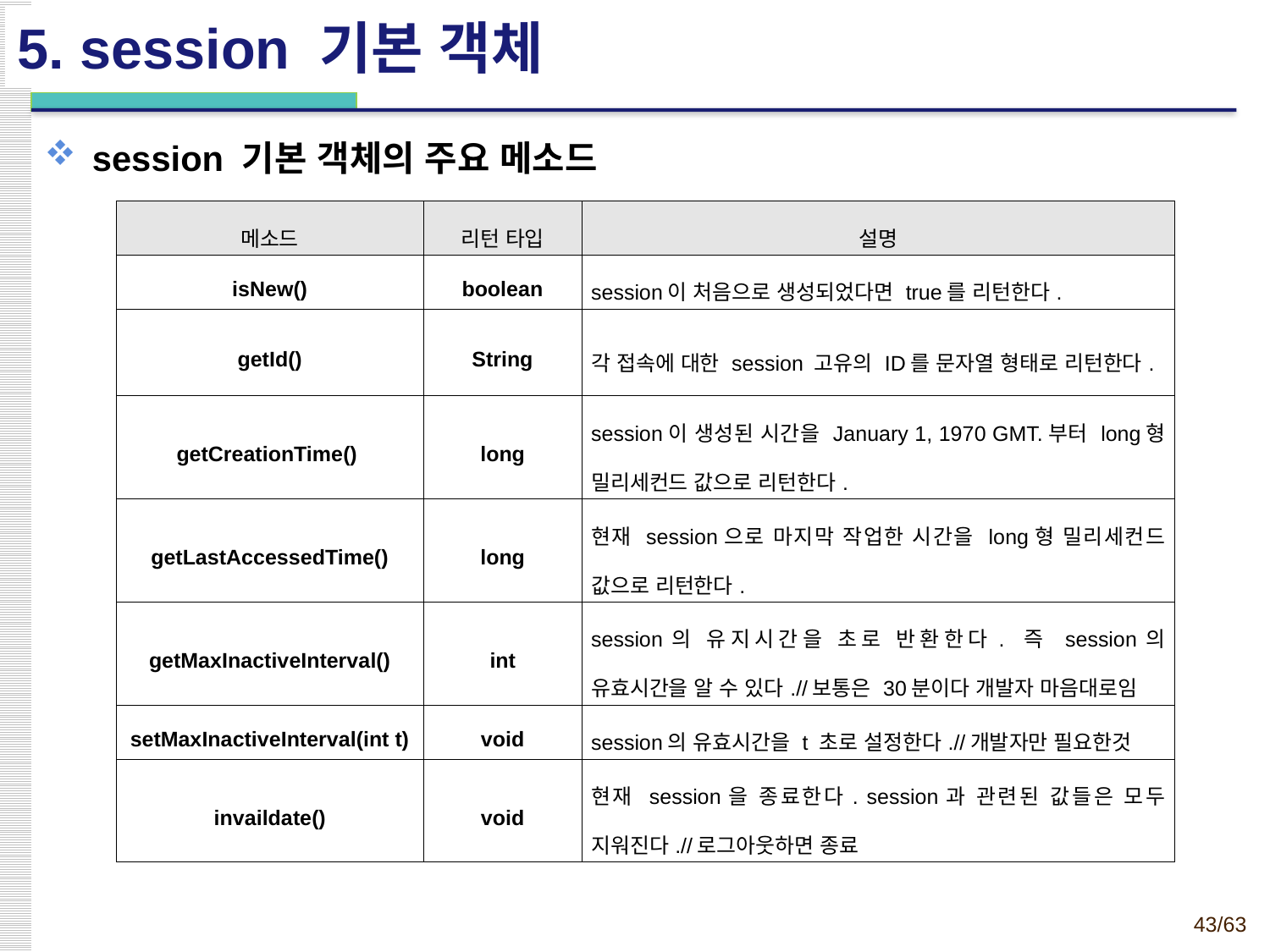

43/65
제8장

# 5. session 기본 객체
session 기본 객체의 주요 메소드
| 메소드 | 리턴 타입 | 설명 |
| --- | --- | --- |
| isNew() | boolean | session이 처음으로 생성되었다면 true를 리턴한다. |
| getId() | String | 각 접속에 대한 session 고유의 ID를 문자열 형태로 리턴한다. |
| getCreationTime() | long | session이 생성된 시간을 January 1, 1970 GMT.부터 long형 밀리세컨드 값으로 리턴한다. |
| getLastAccessedTime() | long | 현재 session으로 마지막 작업한 시간을 long형 밀리세컨드 값으로 리턴한다. |
| getMaxInactiveInterval() | int | session의 유지시간을 초로 반환한다. 즉 session의 유효시간을 알 수 있다.//보통은 30분이다 개발자 마음대로임 |
| setMaxInactiveInterval(int t) | void | session의 유효시간을 t 초로 설정한다.//개발자만 필요한것 |
| invaildate() | void | 현재 session을 종료한다. session과 관련된 값들은 모두 지워진다.//로그아웃하면 종료 |